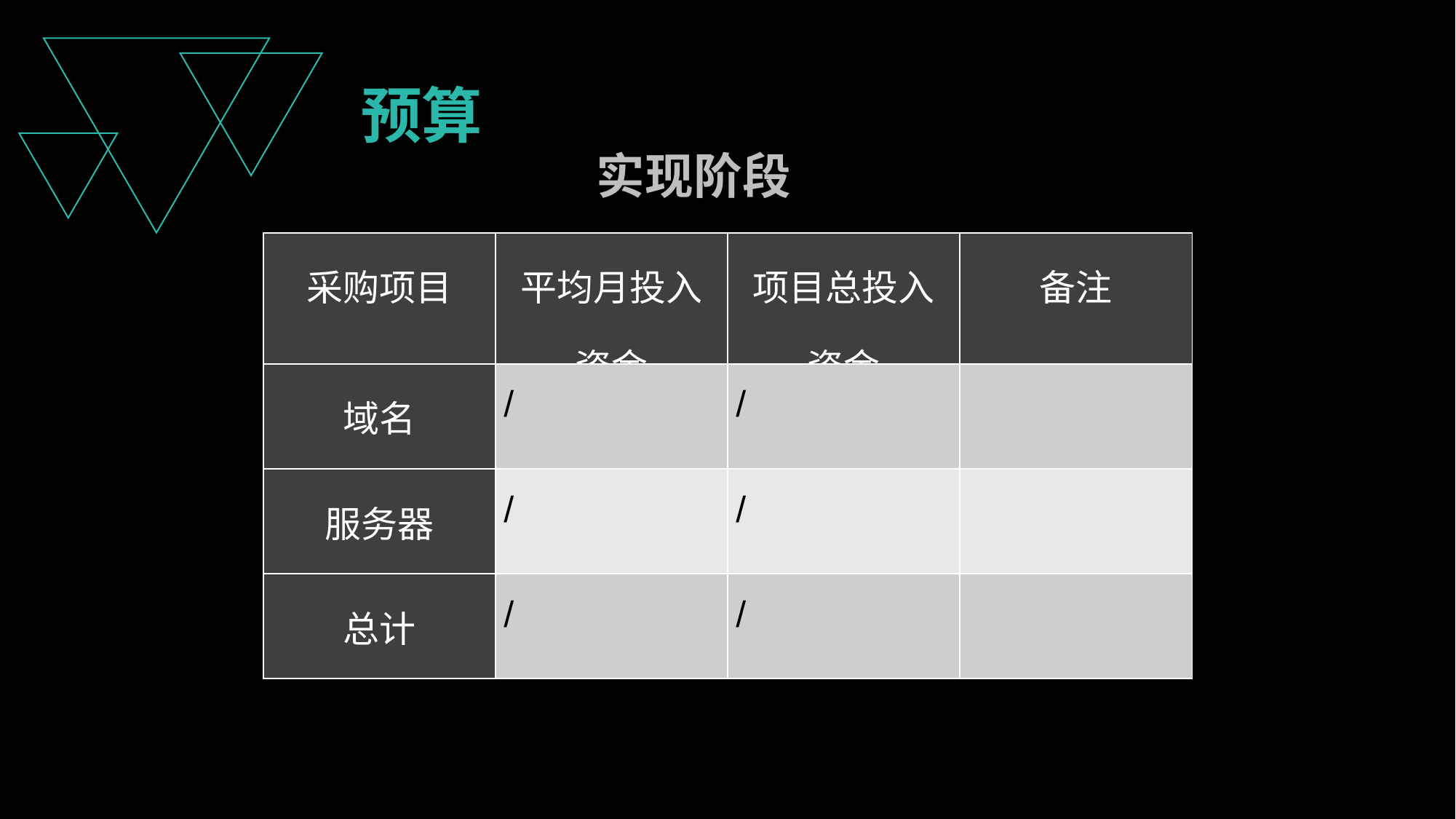

预算

实现阶段
| 采购项目 | 平均月投入资金 | 项目总投入资金 | 备注 |
| --- | --- | --- | --- |
| 域名 | / | / |  |
| 服务器 | / | / |  |
| 总计 | / | / |  |